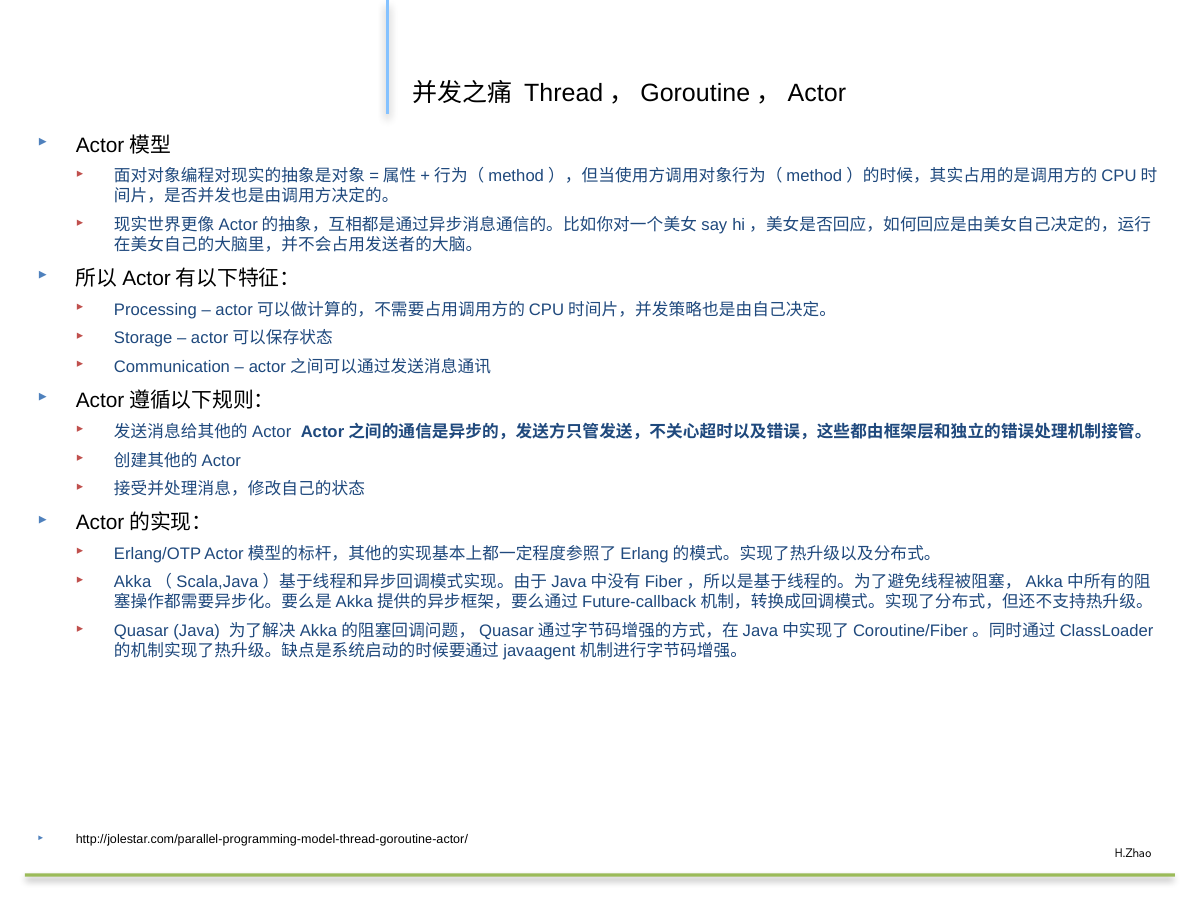

#
并发之痛 Thread，Goroutine，Actor
Actor模型
面对对象编程对现实的抽象是对象=属性+行为（method），但当使用方调用对象行为（method）的时候，其实占用的是调用方的CPU时间片，是否并发也是由调用方决定的。
现实世界更像Actor的抽象，互相都是通过异步消息通信的。比如你对一个美女say hi，美女是否回应，如何回应是由美女自己决定的，运行在美女自己的大脑里，并不会占用发送者的大脑。
所以Actor有以下特征：
Processing – actor可以做计算的，不需要占用调用方的CPU时间片，并发策略也是由自己决定。
Storage – actor可以保存状态
Communication – actor之间可以通过发送消息通讯
Actor遵循以下规则：
发送消息给其他的Actor  Actor之间的通信是异步的，发送方只管发送，不关心超时以及错误，这些都由框架层和独立的错误处理机制接管。
创建其他的Actor
接受并处理消息，修改自己的状态
Actor的实现：
Erlang/OTP Actor模型的标杆，其他的实现基本上都一定程度参照了Erlang的模式。实现了热升级以及分布式。
Akka（Scala,Java）基于线程和异步回调模式实现。由于Java中没有Fiber，所以是基于线程的。为了避免线程被阻塞，Akka中所有的阻塞操作都需要异步化。要么是Akka提供的异步框架，要么通过Future-callback机制，转换成回调模式。实现了分布式，但还不支持热升级。
Quasar (Java) 为了解决Akka的阻塞回调问题，Quasar通过字节码增强的方式，在Java中实现了Coroutine/Fiber。同时通过ClassLoader的机制实现了热升级。缺点是系统启动的时候要通过javaagent机制进行字节码增强。

http://jolestar.com/parallel-programming-model-thread-goroutine-actor/